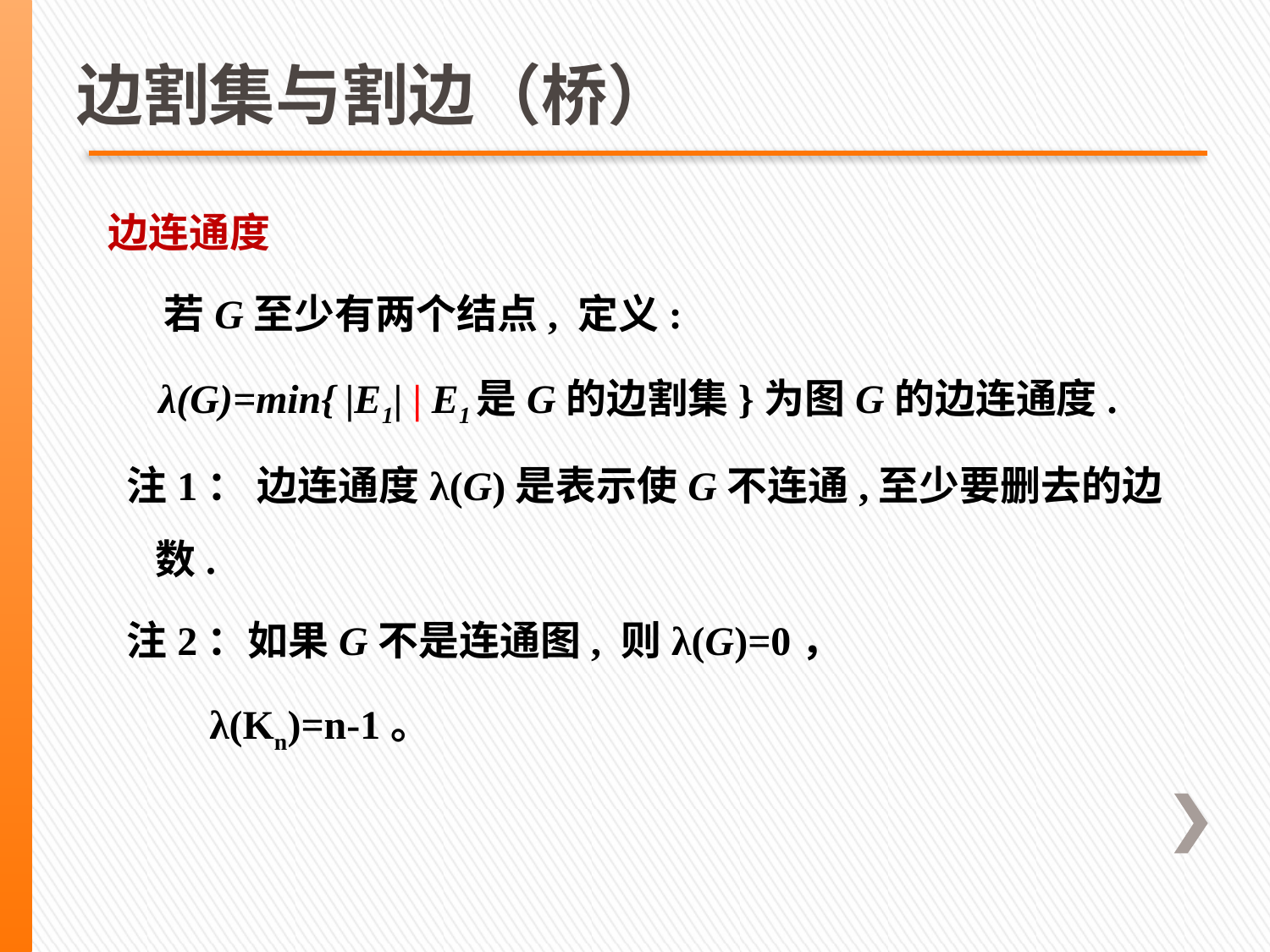

# 边割集与割边（桥）
边连通度
     若G至少有两个结点, 定义:
     λ(G)=min{ |E1| | E1是G的边割集}为图G的边连通度.
 注1： 边连通度λ(G)是表示使G不连通,至少要删去的边数.
 注2：如果G不是连通图, 则λ(G)=0，
          λ(Kn)=n-1。